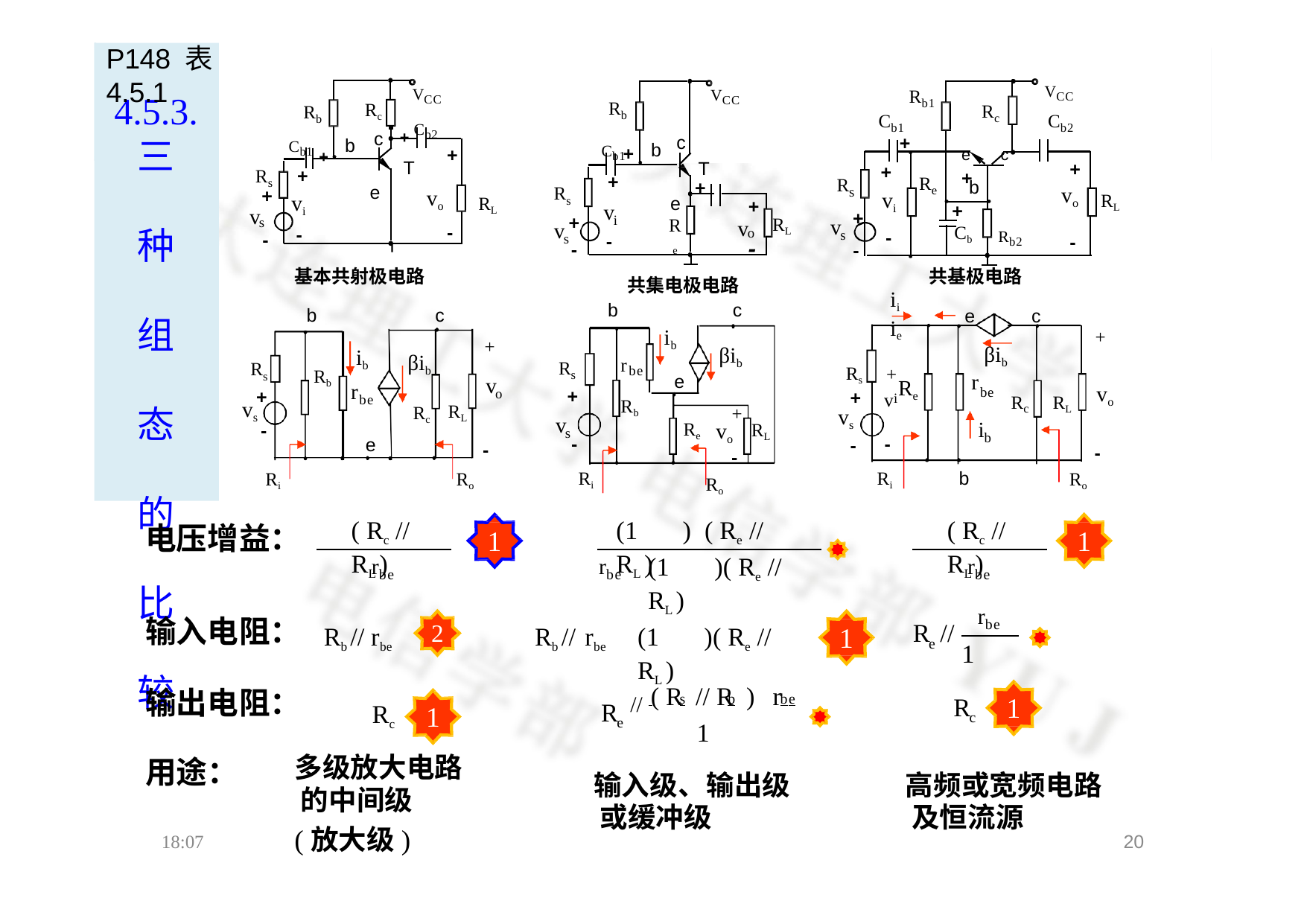

P148 表4.5.1

VCC
VCC
VCC

R
4.5.3.
三  种  组  态  的  比  较
Rb
b1

Rc
Rc
Rb

C
C
+ Cb2
b1
b2

c

Cb1 +

c
+
Cb1
e	c	+
b

b

+
+

T
T
+

+
vi
-

Rs

+

+

R

R
b

+

Rs
+
e
vo
e
s

vo

+
v

RL
vi
-

RL

e
Re

+

v
+

+
-

i

RL
v
v
s
-

v
Rb2

-
Cb

s

o
-
s
-
-

-

基本共射极电路
共基极电路

共集电极电路
c
ii	ie
+
b
b
c
c
e

ib
e

+

+
βib
be
βib
rbe
Rb
ib
βib
R
R
Rs
+
vs
-
v Re
Rb
s
r
s
v
r
vo
+
o
+
Rc	RL
i
be
vs
RL
Rc
+
vo
-
Ro
v
i
Re
RL
-
s
b
-
Ri
-
Ri
e
-
-
b
Ri
Ro
Ro

( Rc // RL )
(1	)  ( Re // RL )
( Rc // RL )

电压增益：
1
1

(1	)( Re // RL )
rbe
rbe
rbe
rbe

输入电阻：
R //
2
1
Rb // rbe
Rb // rbe
(1	)( Re // RL )

e

1

( R  // R  )	r

输出电阻：
//  	s	b	be
1

1

R
R
Rc
1

c
e
多级放大电路  的中间级
(放大级)
用途：
输入级、输出级  或缓冲级
高频或宽频电路  及恒流源
18:07
20